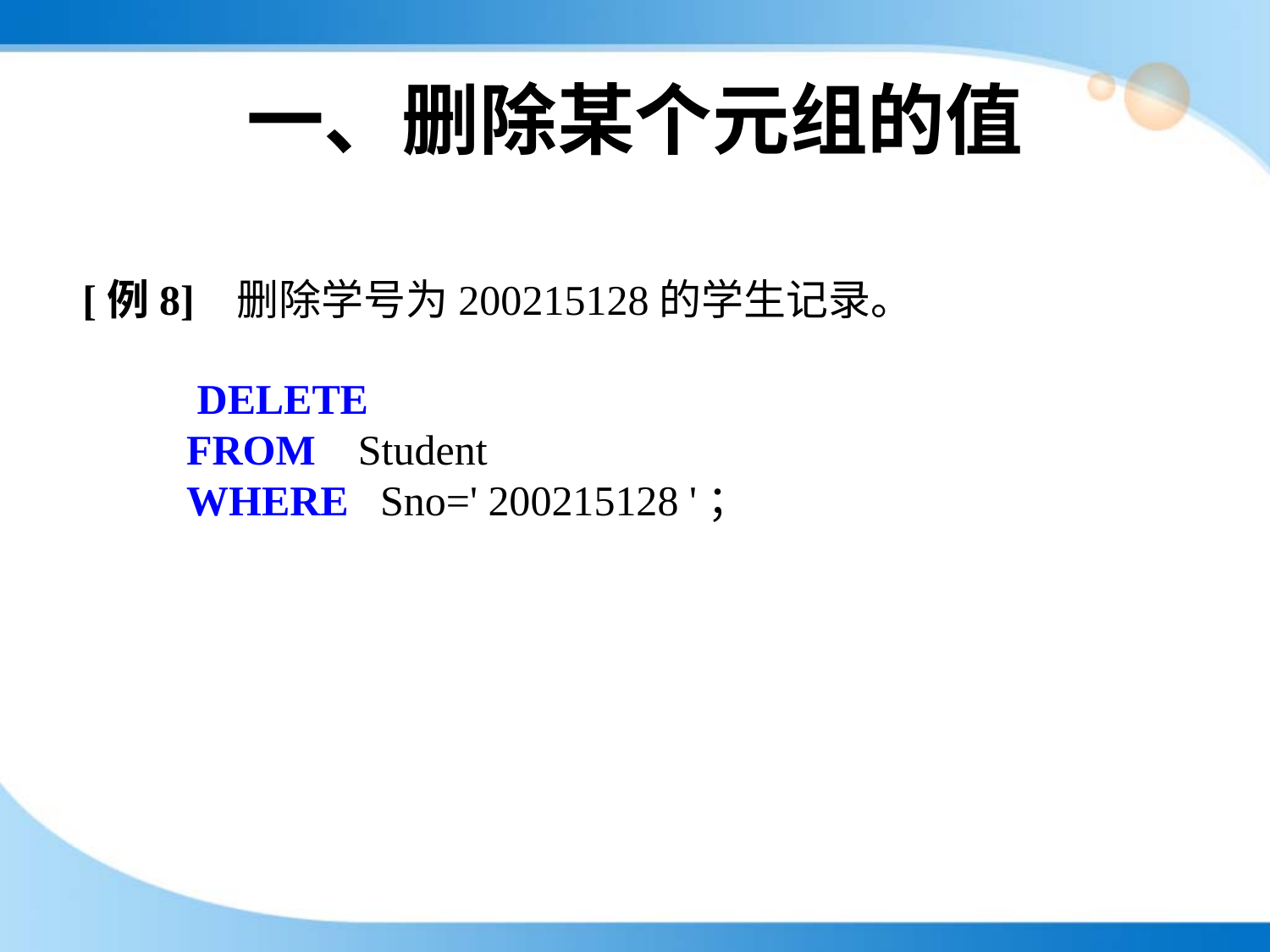

# 一、删除某个元组的值
[例8]   删除学号为200215128的学生记录。
 DELETE
FROM    Student
WHERE   Sno=' 200215128 '；